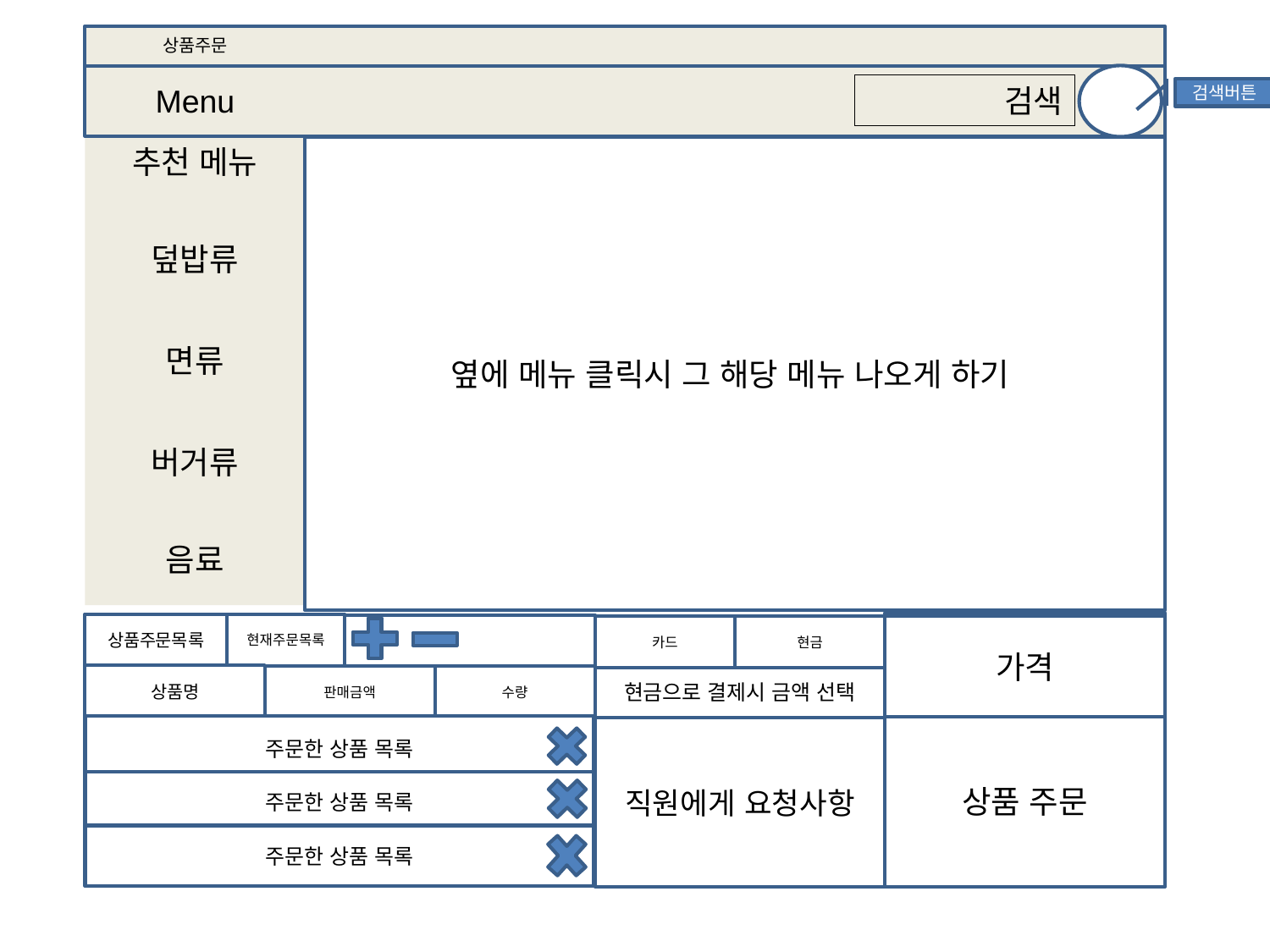

상품주문

Menu
검색
검색버튼
추천 메뉴

덮밥류

면류

버거류

음료

옆에 메뉴 클릭시 그 해당 메뉴 나오게 하기

가격
상품주문목록
현재주문목록

카드
현금
가격
상품명
판매금액
수량
현금으로 결제시 금액 선택
주문한 상품 목록
상품 주문
직원에게 요청사항

주문한 상품 목록

주문한 상품 목록